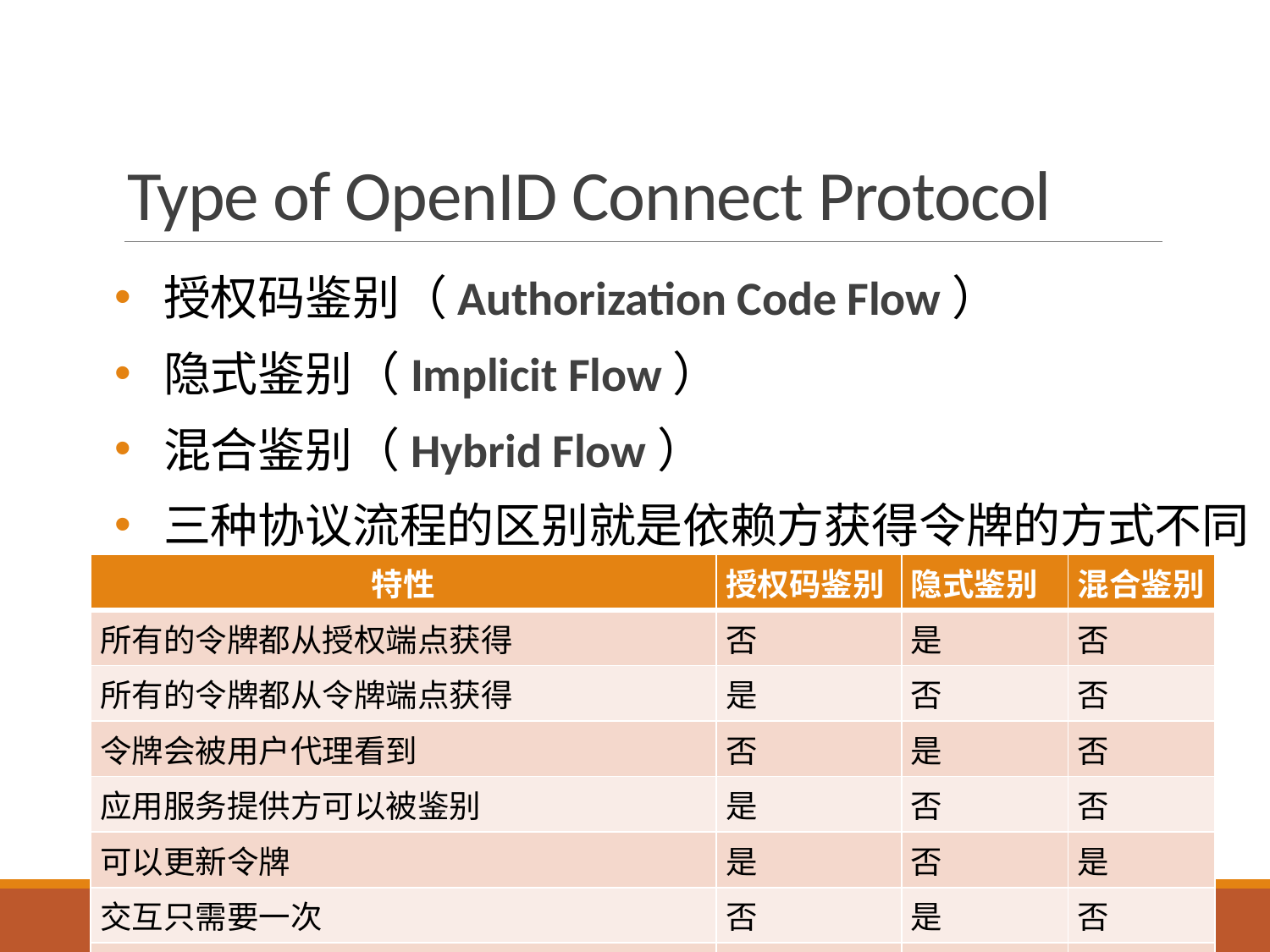

# Type of OpenID Connect Protocol
授权码鉴别（Authorization Code Flow）
隐式鉴别（Implicit Flow）
混合鉴别（Hybrid Flow）
三种协议流程的区别就是依赖方获得令牌的方式不同
| 特性 | 授权码鉴别 | 隐式鉴别 | 混合鉴别 |
| --- | --- | --- | --- |
| 所有的令牌都从授权端点获得 | 否 | 是 | 否 |
| 所有的令牌都从令牌端点获得 | 是 | 否 | 否 |
| 令牌会被用户代理看到 | 否 | 是 | 否 |
| 应用服务提供方可以被鉴别 | 是 | 否 | 否 |
| 可以更新令牌 | 是 | 否 | 是 |
| 交互只需要一次 | 否 | 是 | 否 |
| 大部分的通信是服务器和服务器的通信 | 是 | 否 | 不确定 |